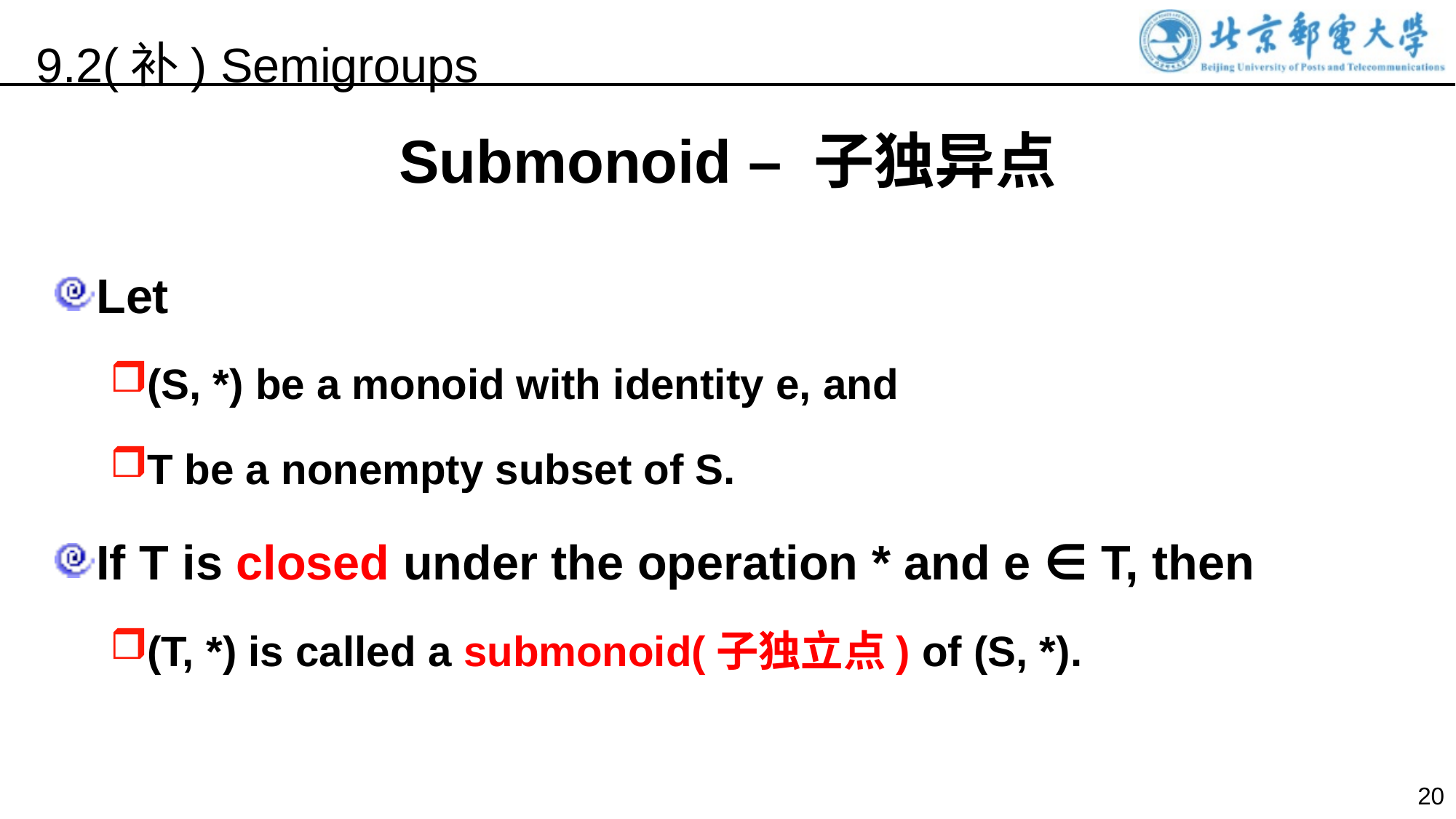

9.2(补) Semigroups
Submonoid – 子独异点
Let
(S, *) be a monoid with identity e, and
T be a nonempty subset of S.
If T is closed under the operation * and e ∈ T, then
(T, *) is called a submonoid(子独立点) of (S, *).